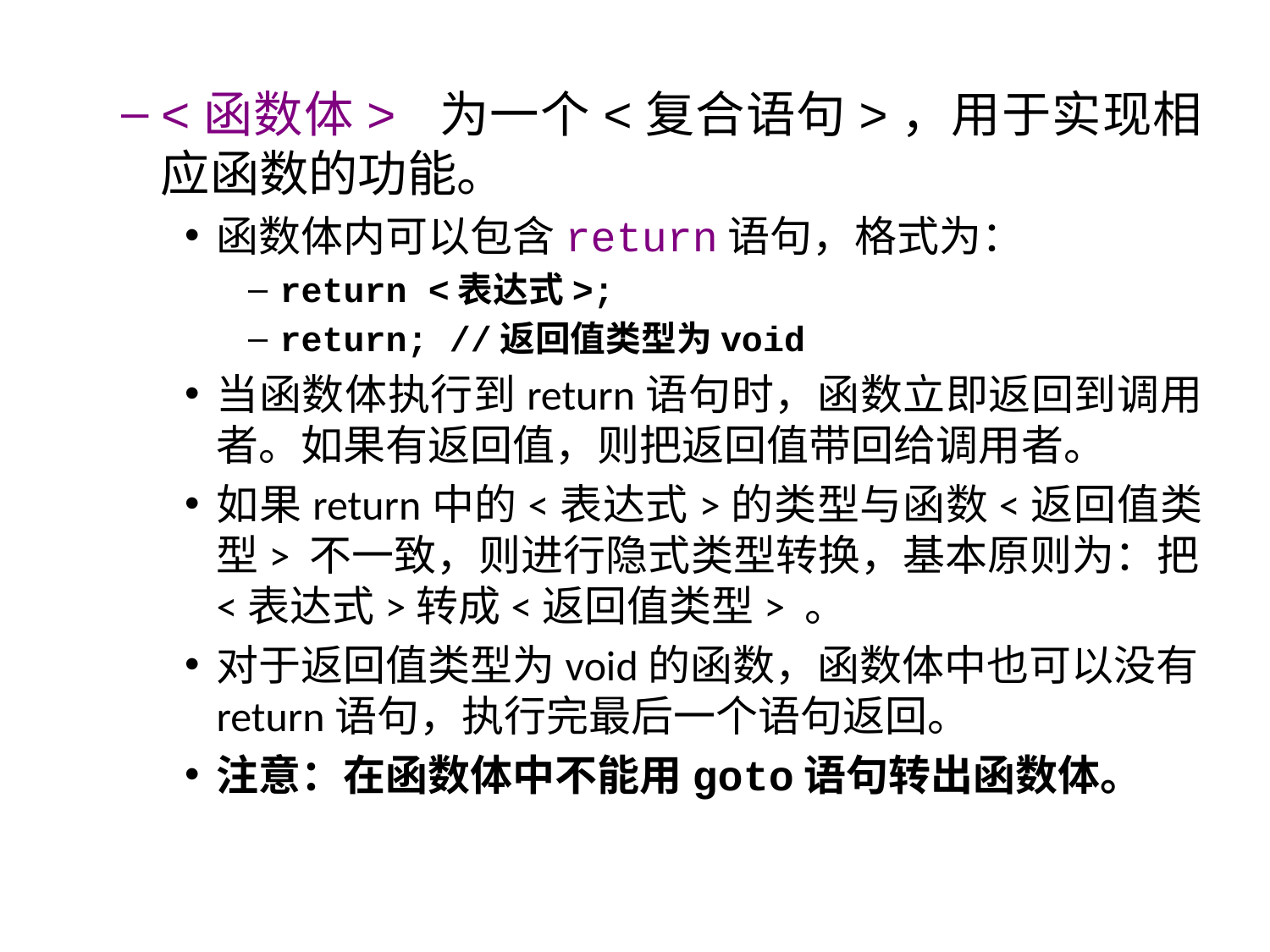

<函数体> 为一个<复合语句>，用于实现相应函数的功能。
函数体内可以包含return语句，格式为：
return <表达式>;
return; //返回值类型为void
当函数体执行到return语句时，函数立即返回到调用者。如果有返回值，则把返回值带回给调用者。
如果return中的<表达式>的类型与函数<返回值类型> 不一致，则进行隐式类型转换，基本原则为：把<表达式>转成<返回值类型> 。
对于返回值类型为void的函数，函数体中也可以没有return语句，执行完最后一个语句返回。
注意：在函数体中不能用goto语句转出函数体。